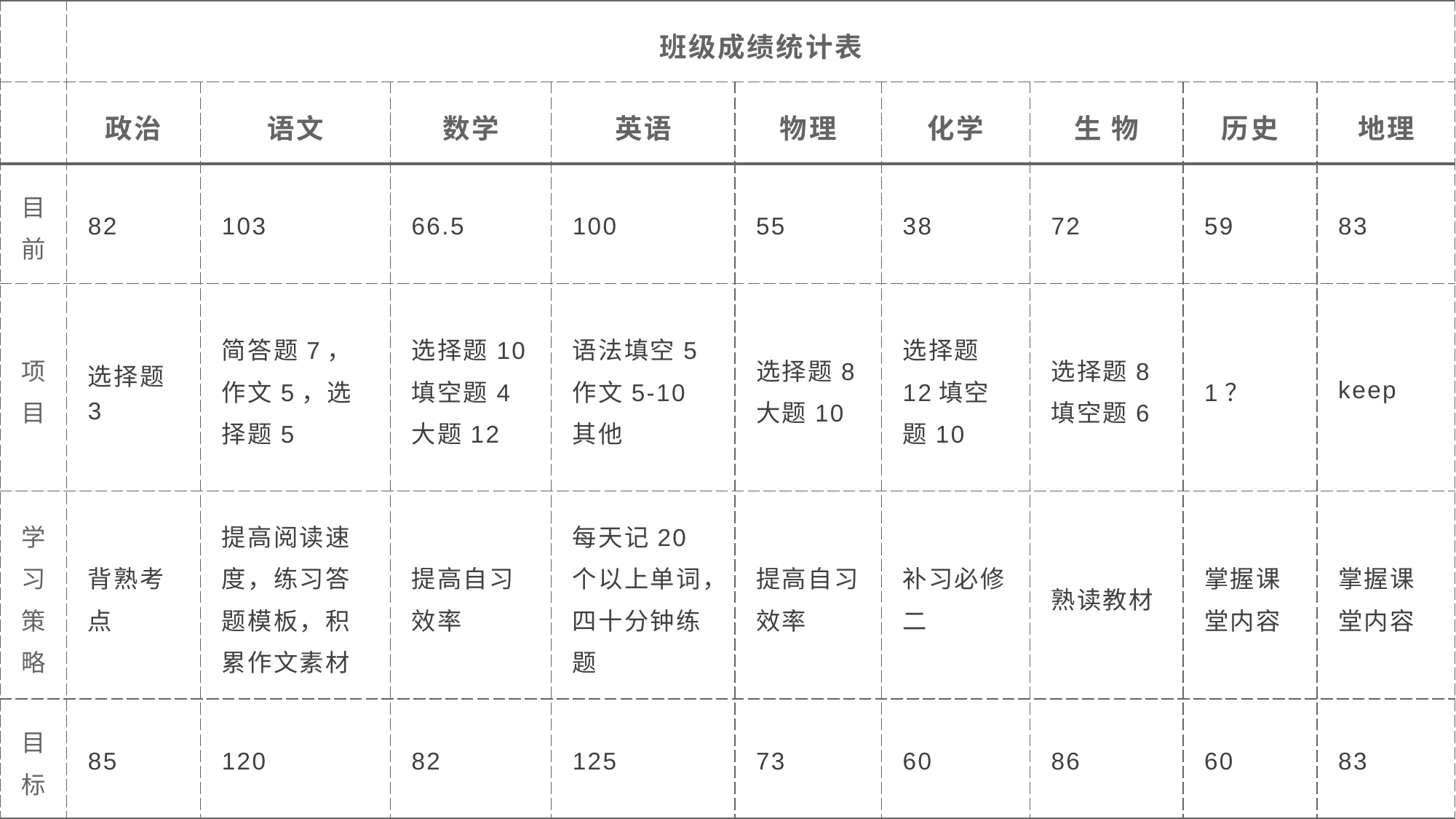

|  | 班级成绩统计表 |  |  |  |  |  |  |  |  |
| --- | --- | --- | --- | --- | --- | --- | --- | --- | --- |
|  | 政治 | 语文 | 数学 | 英语 | 物理 | 化学 | 生 物 | 历史 | 地理 |
| 目前 | 82 | 103 | 66.5 | 100 | 55 | 38 | 72 | 59 | 83 |
| 项目 | 选择题3 | 简答题7，作文5，选择题5 | 选择题10填空题4大题12 | 语法填空5作文5-10其他 | 选择题8大题10 | 选择题12填空题10 | 选择题8填空题6 | 1？ | keep |
| 学习策略 | 背熟考点 | 提高阅读速度，练习答题模板，积累作文素材 | 提高自习效率 | 每天记20个以上单词，四十分钟练题 | 提高自习效率 | 补习必修二 | 熟读教材 | 掌握课堂内容 | 掌握课堂内容 |
| 目标 | 85 | 120 | 82 | 125 | 73 | 60 | 86 | 60 | 83 |
#